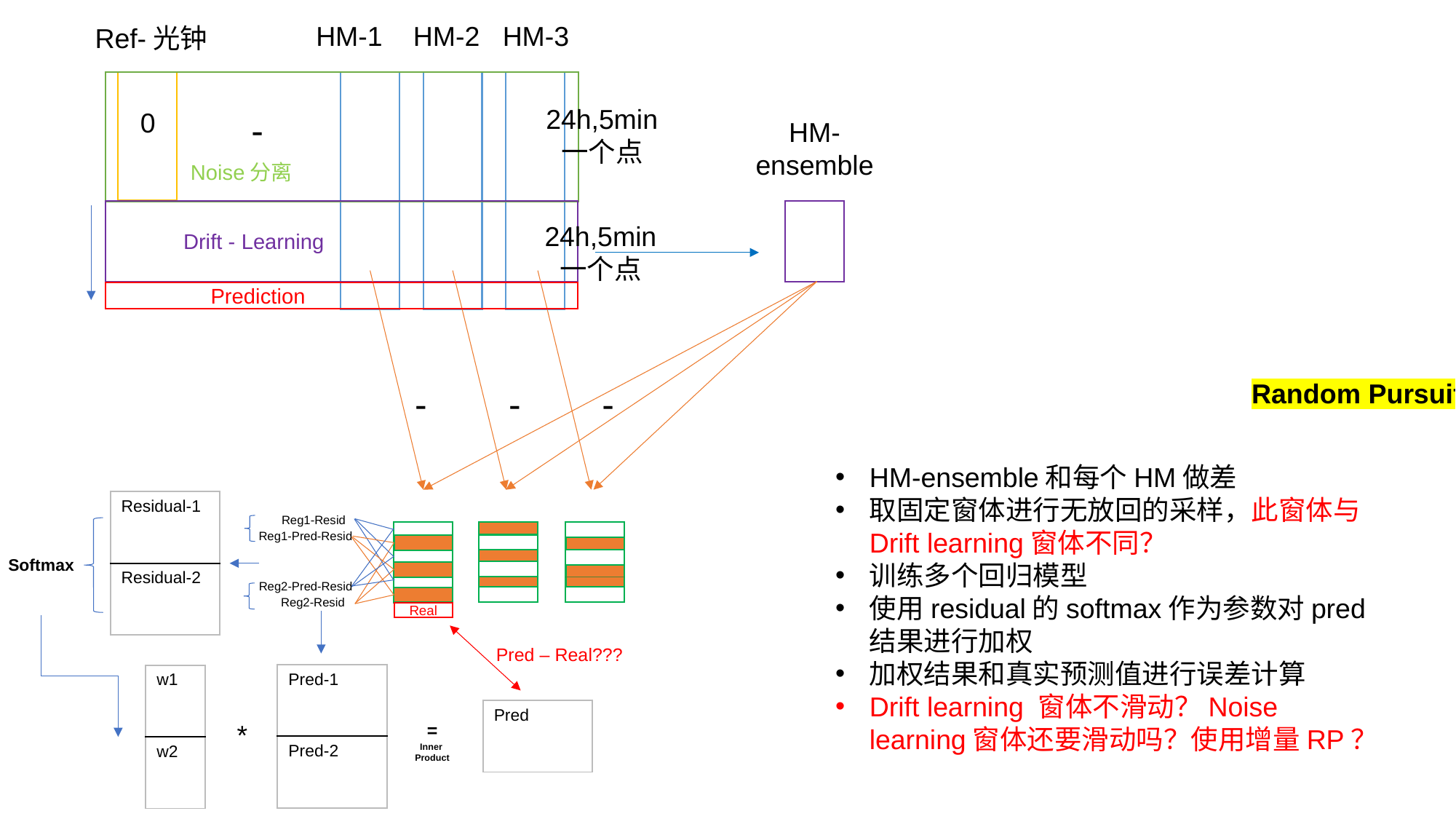

HM-1    HM-2   HM-3
Ref-光钟

24h,5min
一个点
0
-
HM-
ensemble
Noise分离

24h,5min
一个点
Drift - Learning
Prediction

Random Pursuit
-
-
-
HM-ensemble和每个HM做差
取固定窗体进行无放回的采样，此窗体与Drift learning窗体不同？
训练多个回归模型
使用residual的softmax作为参数对pred结果进行加权
加权结果和真实预测值进行误差计算
Drift learning 窗体不滑动？Noise learning窗体还要滑动吗？使用增量RP？

| Residual-1 |
| --- |
| Residual-2 |
Reg1-Resid

Reg1-Pred-Resid

Softmax

Reg2-Pred-Resid

Reg2-Resid
Real
Pred – Real???
| Pred-1 |
| --- |
| Pred-2 |
| w1 |
| --- |
| w2 |
| Pred |
| --- |
*
=
Inner
Product